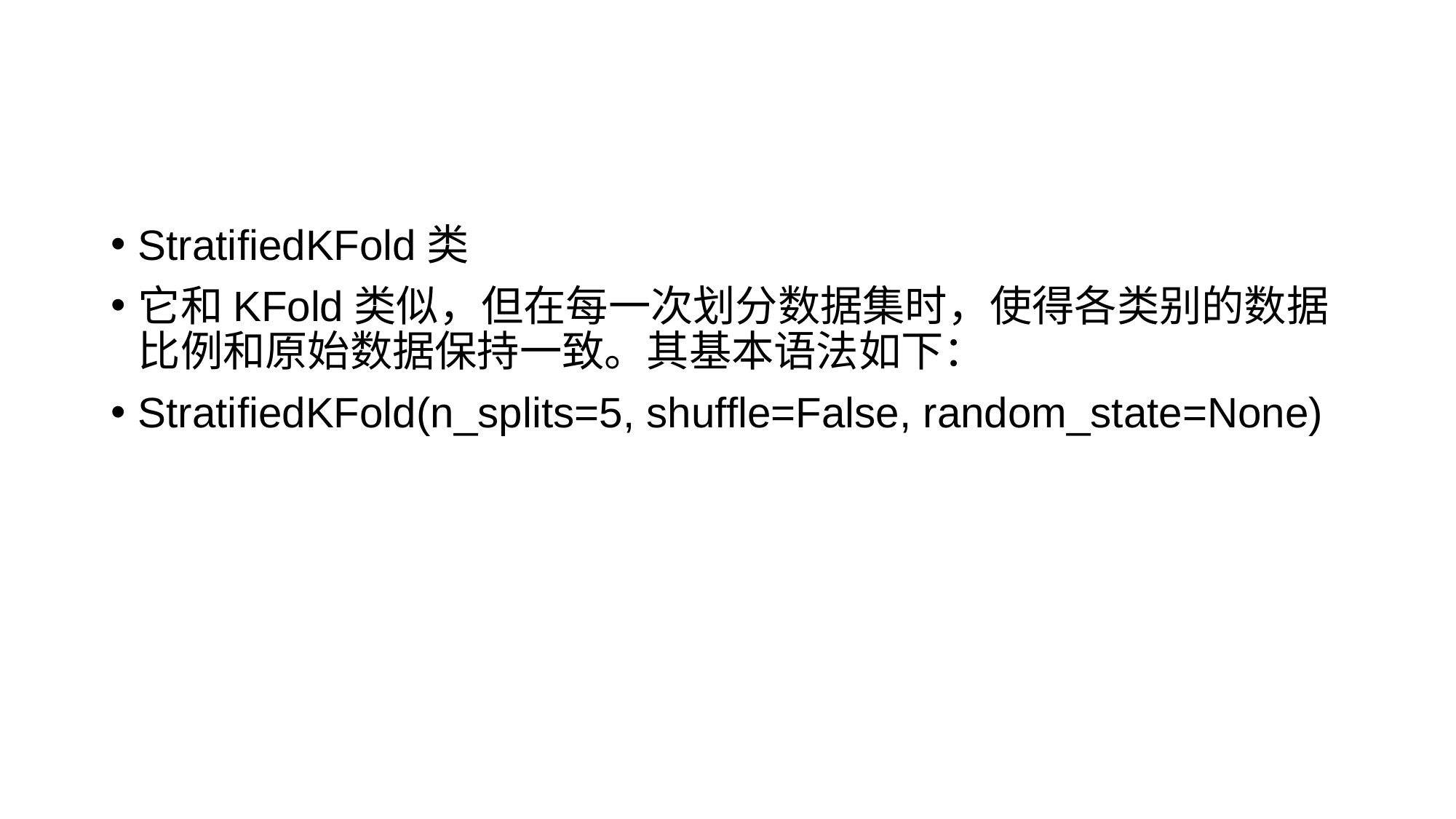

#
StratifiedKFold类
它和KFold类似，但在每一次划分数据集时，使得各类别的数据比例和原始数据保持一致。其基本语法如下：
StratifiedKFold(n_splits=5, shuffle=False, random_state=None)